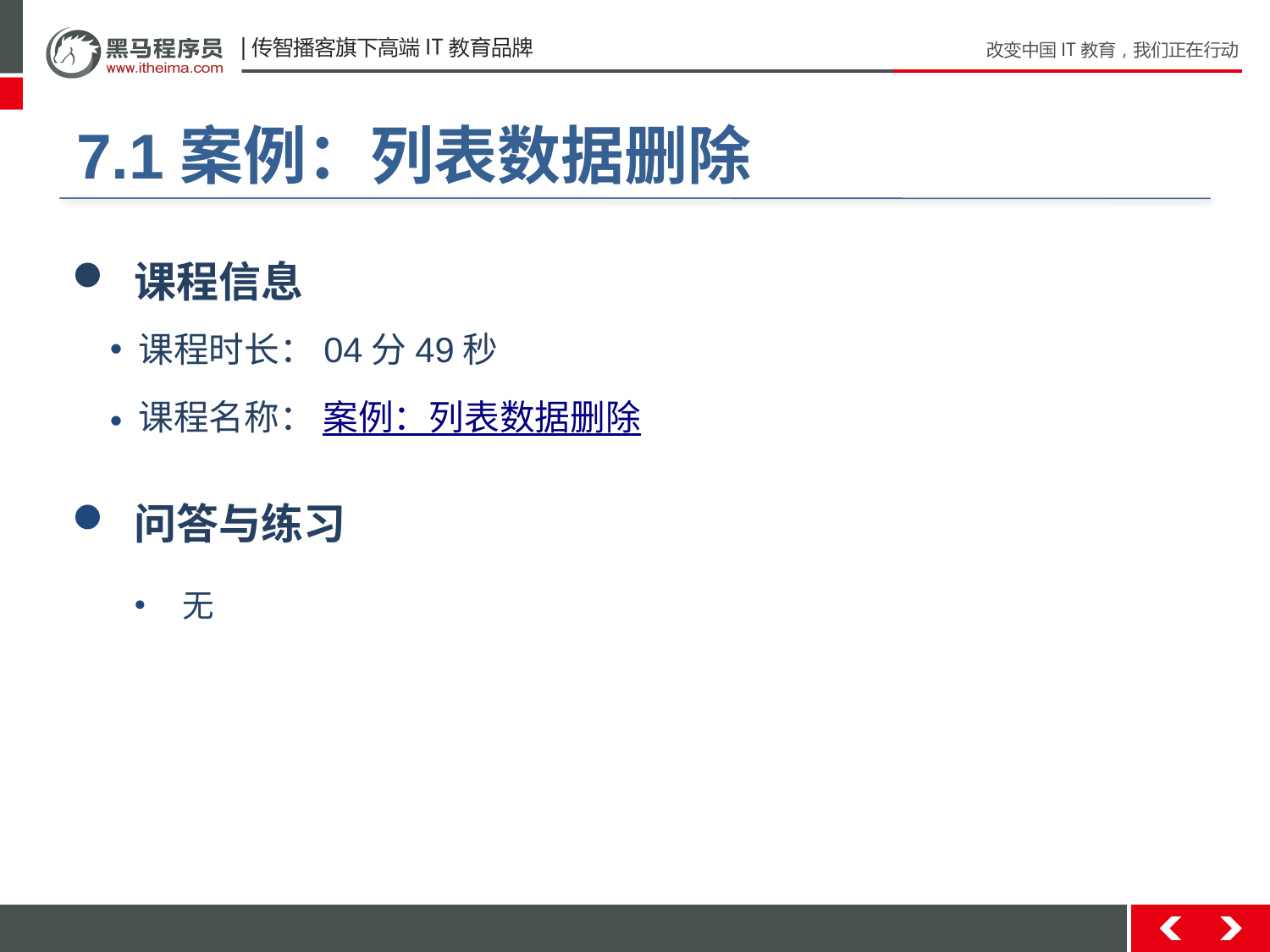

#
7.1案例：列表数据删除
 课程信息
 课程时长：04分49秒
 课程名称： 案例：列表数据删除
 问答与练习
无